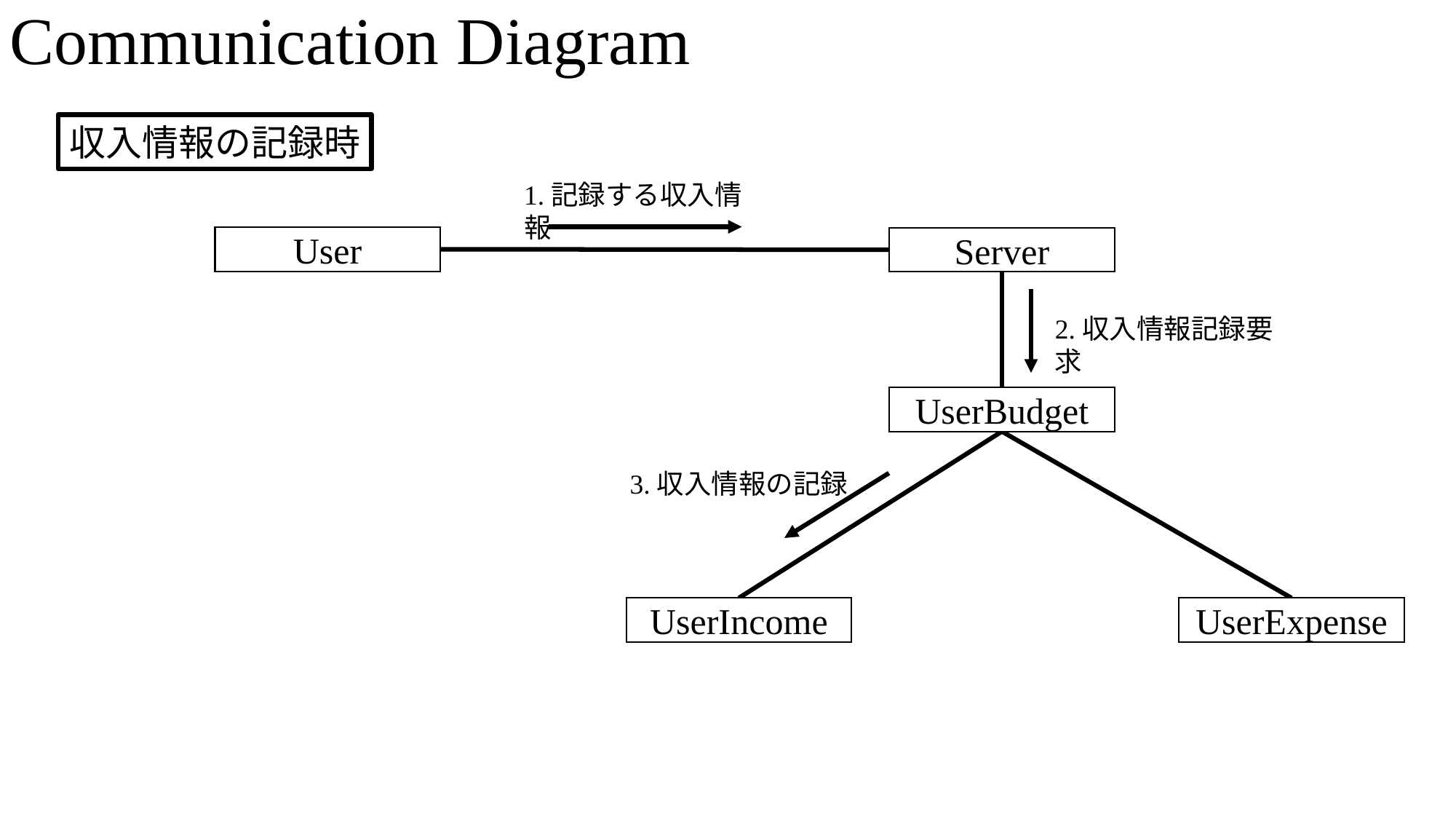

# Communication Diagram
収入情報の記録時
1.記録する収入情報
User
Server
2.収入情報記録要求
UserBudget
3.収入情報の記録
UserIncome
UserExpense